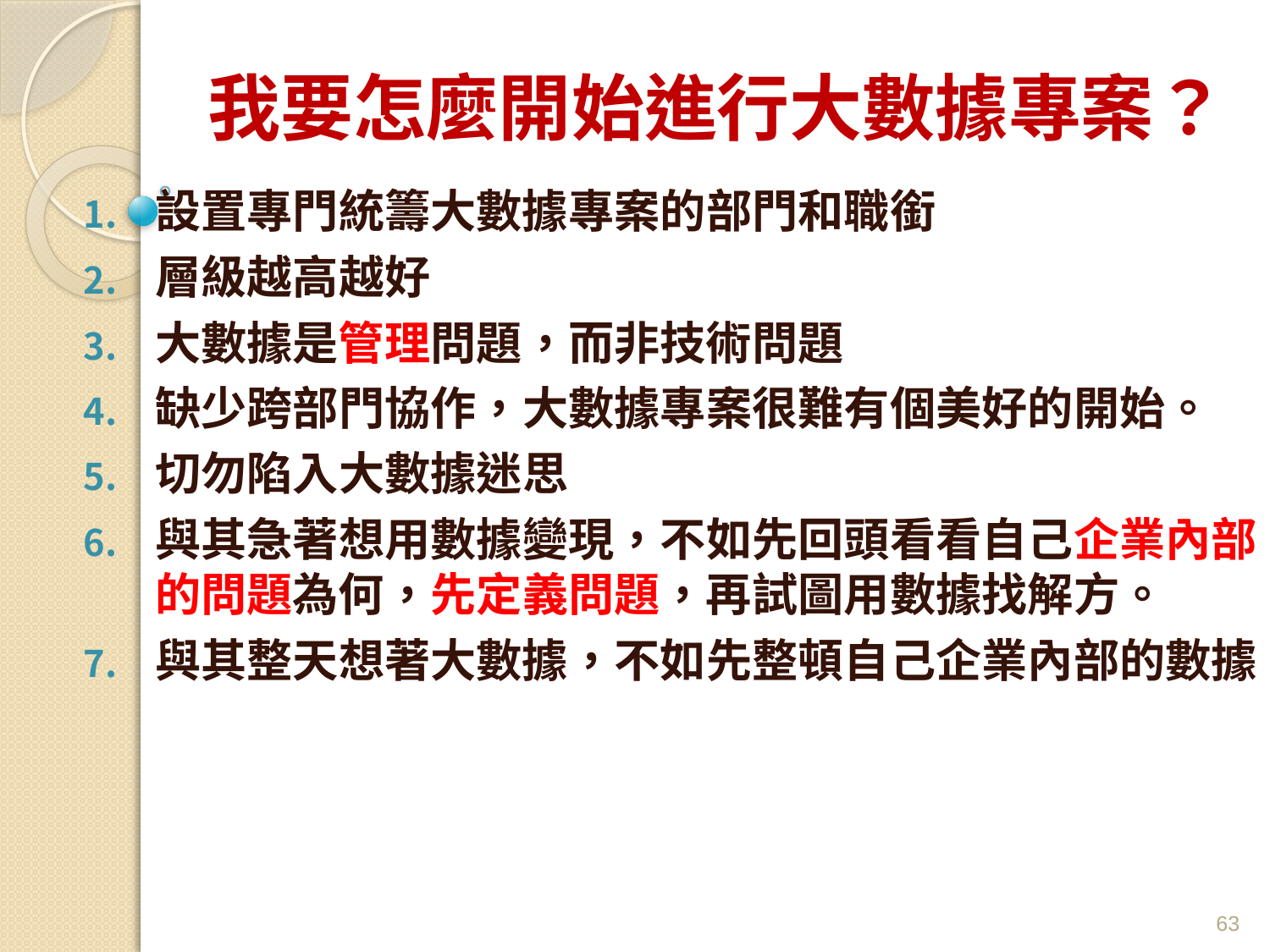

# 我要怎麼開始進行大數據專案？
設置專門統籌大數據專案的部門和職銜
層級越高越好
大數據是管理問題，而非技術問題
缺少跨部門協作，大數據專案很難有個美好的開始。
切勿陷入大數據迷思
與其急著想用數據變現，不如先回頭看看自己企業內部的問題為何，先定義問題，再試圖用數據找解方。
與其整天想著大數據，不如先整頓自己企業內部的數據
63